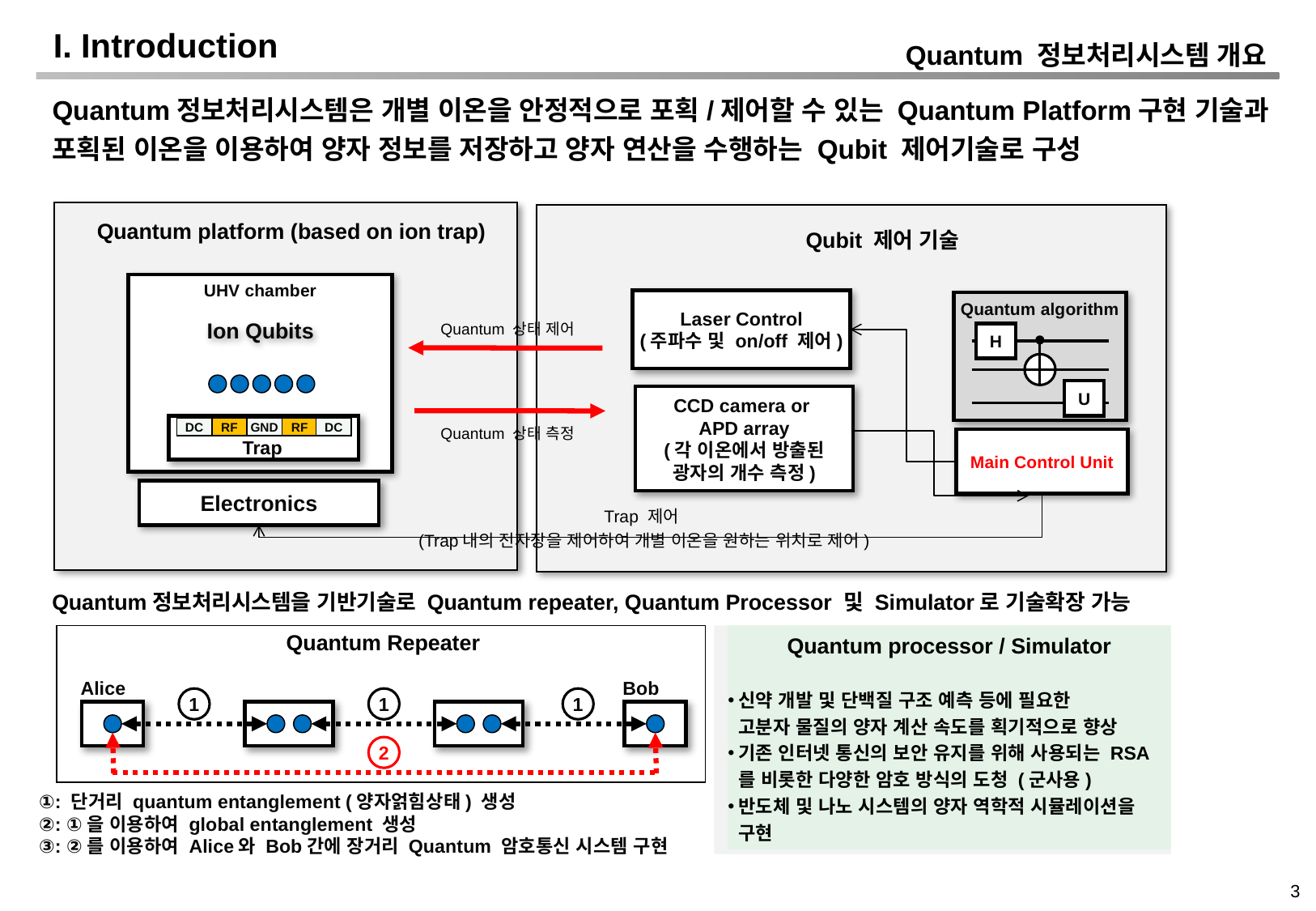

# I. Introduction
Quantum 정보처리시스템 개요
Quantum정보처리시스템은 개별 이온을 안정적으로 포획/제어할 수 있는 Quantum Platform구현 기술과 포획된 이온을 이용하여 양자 정보를 저장하고 양자 연산을 수행하는 Qubit 제어기술로 구성

Quantum platform (based on ion trap)
Qubit 제어 기술
UHV chamber
Laser Control
(주파수 및 on/off 제어)
Quantum algorithm
H

U
Ion Qubits
Quantum 상태 제어

CCD camera or
APD array
(각 이온에서 방출된 광자의 개수 측정)

RF
DC
DC
RF
GND
Quantum 상태 측정
Main Control Unit
Trap
Electronics
Trap 제어
(Trap내의 전자장을 제어하여 개별 이온을 원하는 위치로 제어)
Quantum정보처리시스템을 기반기술로 Quantum repeater, Quantum Processor 및 Simulator로 기술확장 가능

Quantum Repeater

Quantum processor / Simulator

신약 개발 및 단백질 구조 예측 등에 필요한
고분자 물질의 양자 계산 속도를 획기적으로 향상
기존 인터넷 통신의 보안 유지를 위해 사용되는 RSA를 비롯한 다양한 암호 방식의 도청 (군사용)
반도체 및 나노 시스템의 양자 역학적 시뮬레이션을 구현
Alice
Bob
1
1
1

2
①: 단거리 quantum entanglement (양자얽힘상태) 생성
②: ①을 이용하여 global entanglement 생성
③: ②를 이용하여 Alice와 Bob간에 장거리 Quantum 암호통신 시스템 구현